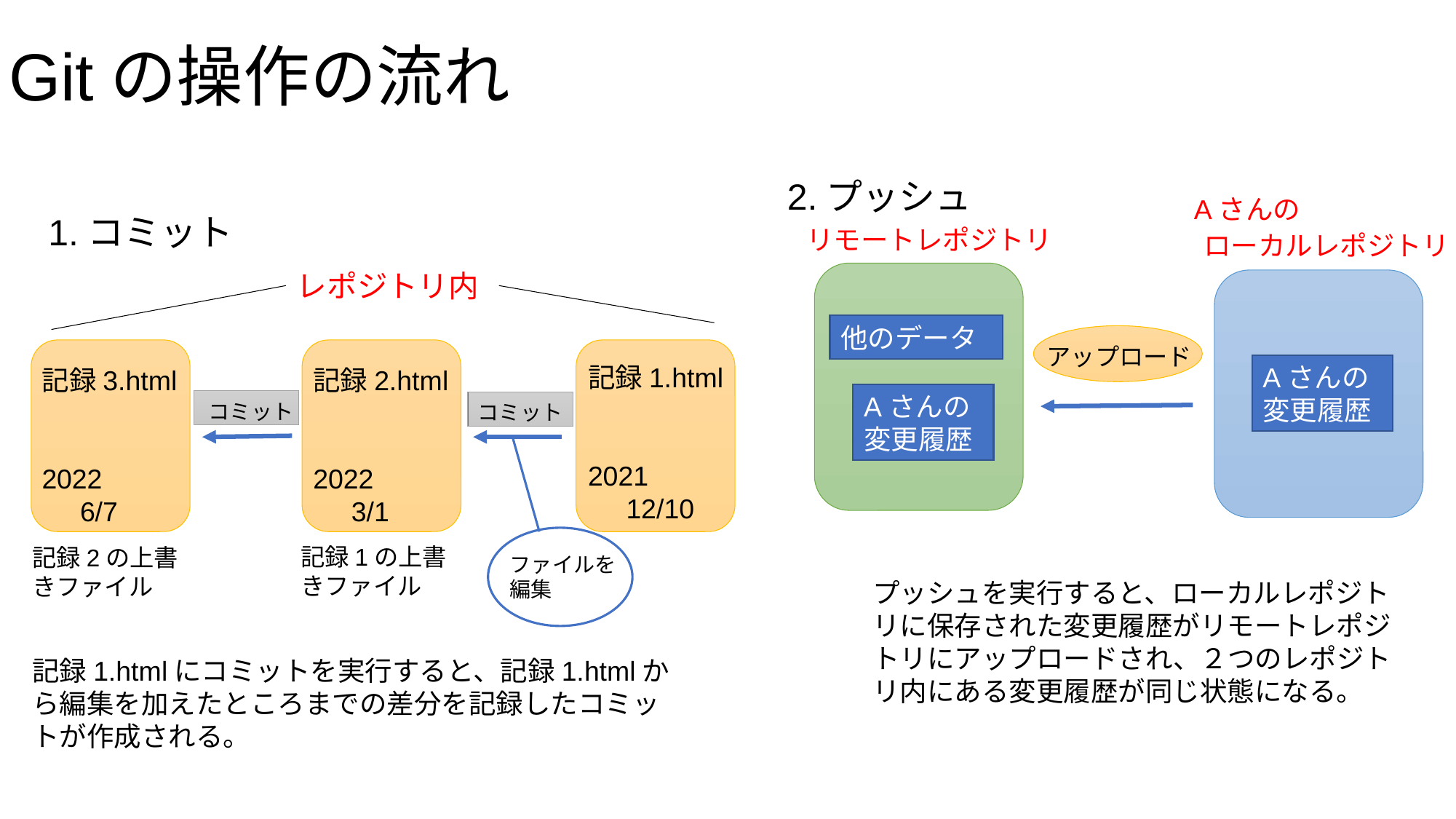

# Gitの操作の流れ
2.プッシュ
Aさんの
1.コミット
リモートレポジトリ
ローカルレポジトリ
レポジトリ内

他のデータ

アップロード

Aさんの変更履歴
記録1.html

2021
     12/10
記録3.html

2022
     6/7
記録2.html

2022
     3/1
Aさんの変更履歴

コミット
コミット

記録1の上書きファイル
記録2の上書きファイル
ファイルを編集
プッシュを実行すると、ローカルレポジトリに保存された変更履歴がリモートレポジトリにアップロードされ、２つのレポジトリ内にある変更履歴が同じ状態になる。
記録1.htmlにコミットを実行すると、記録1.htmlから編集を加えたところまでの差分を記録したコミットが作成される。